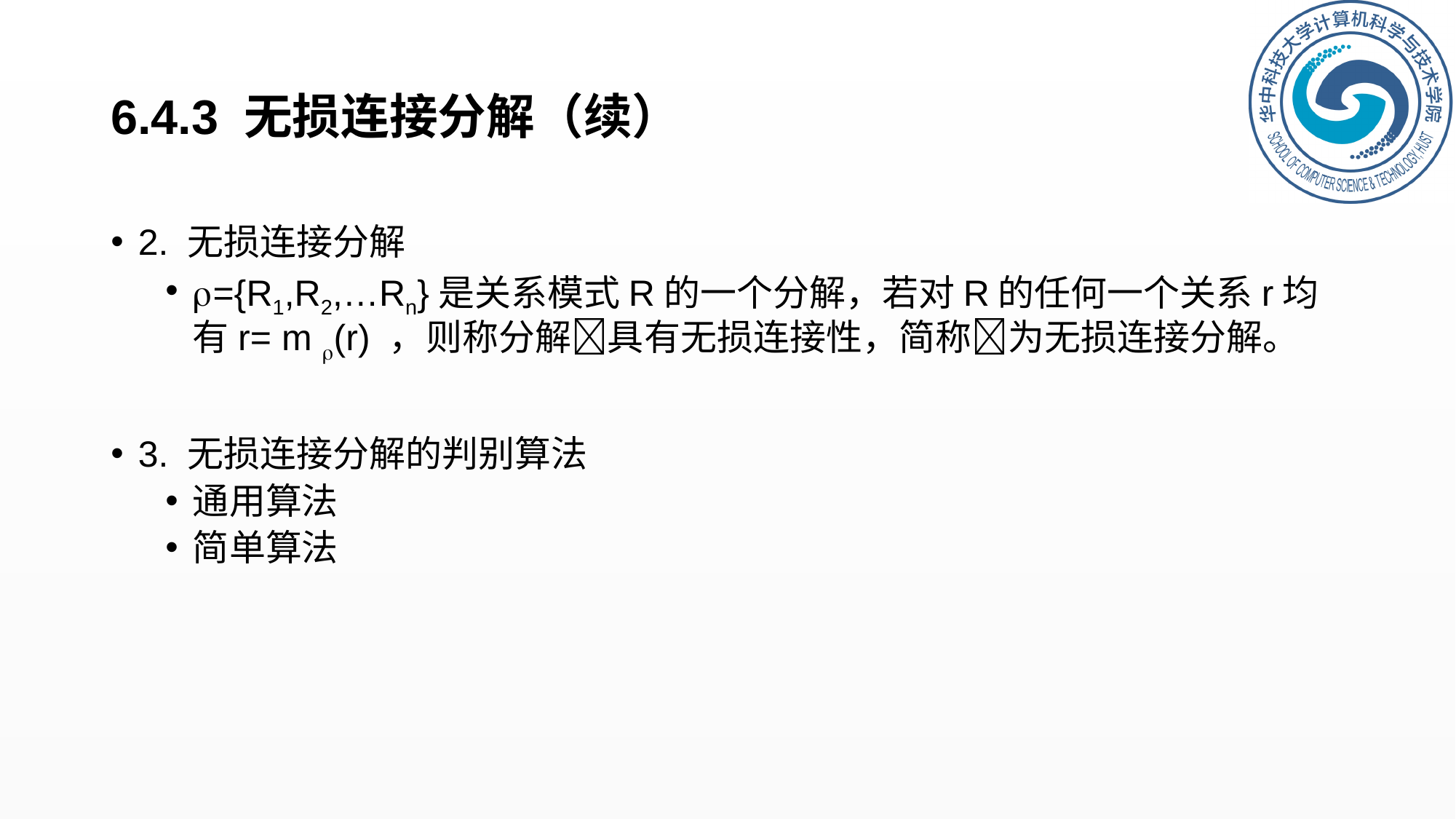

# 6.4.3 无损连接分解（续）
2. 无损连接分解
ρ={R1,R2,…Rn}是关系模式R的一个分解，若对R的任何一个关系r均有r= m ρ(r) ，则称分解ρ具有无损连接性，简称ρ为无损连接分解。

3. 无损连接分解的判别算法
通用算法
简单算法